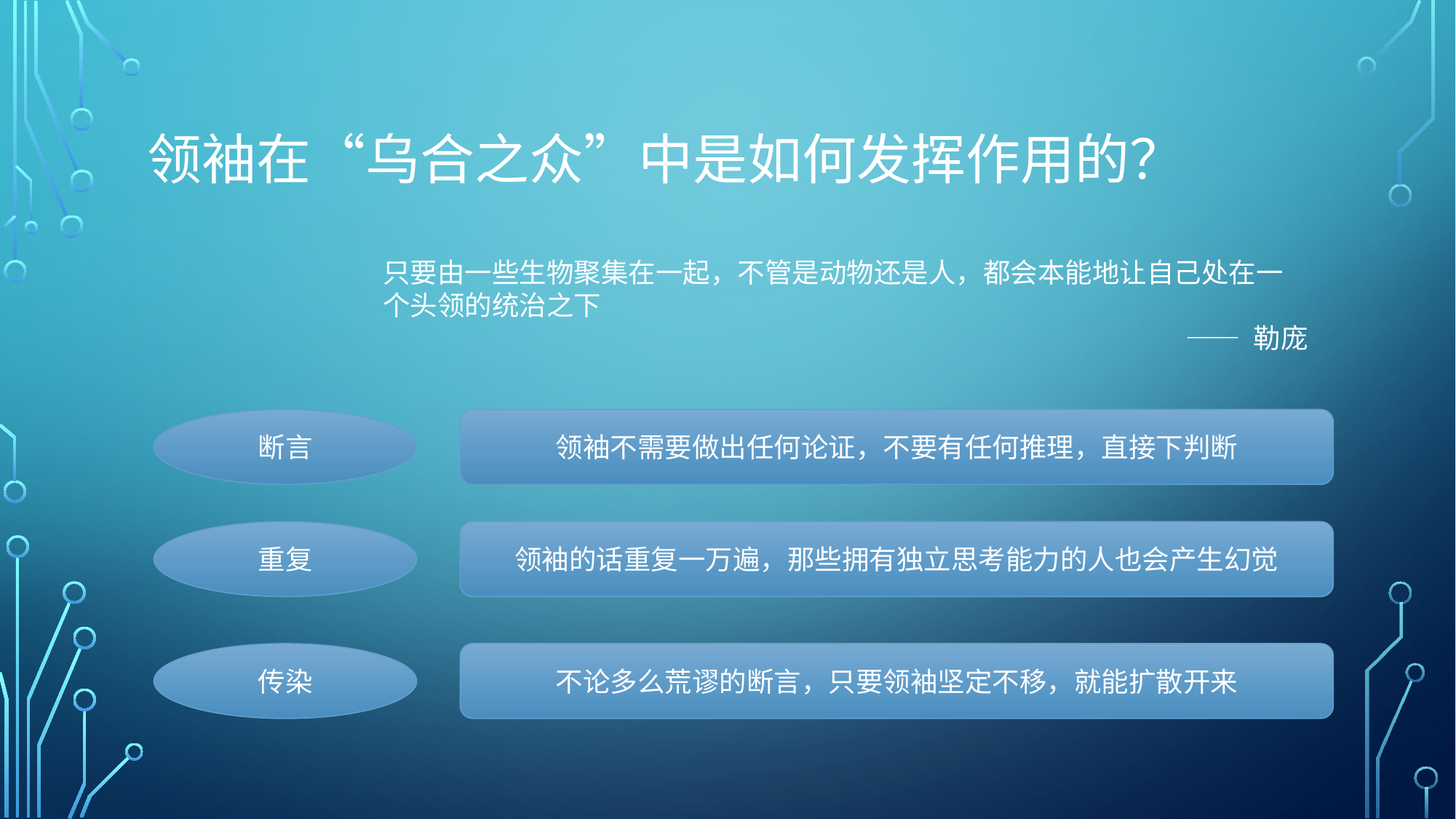

# 领袖在“乌合之众”中是如何发挥作用的？
只要由一些生物聚集在一起，不管是动物还是人，都会本能地让自己处在一个头领的统治之下
—— 勒庞
断言
领袖不需要做出任何论证，不要有任何推理，直接下判断
重复
领袖的话重复一万遍，那些拥有独立思考能力的人也会产生幻觉
传染
不论多么荒谬的断言，只要领袖坚定不移，就能扩散开来